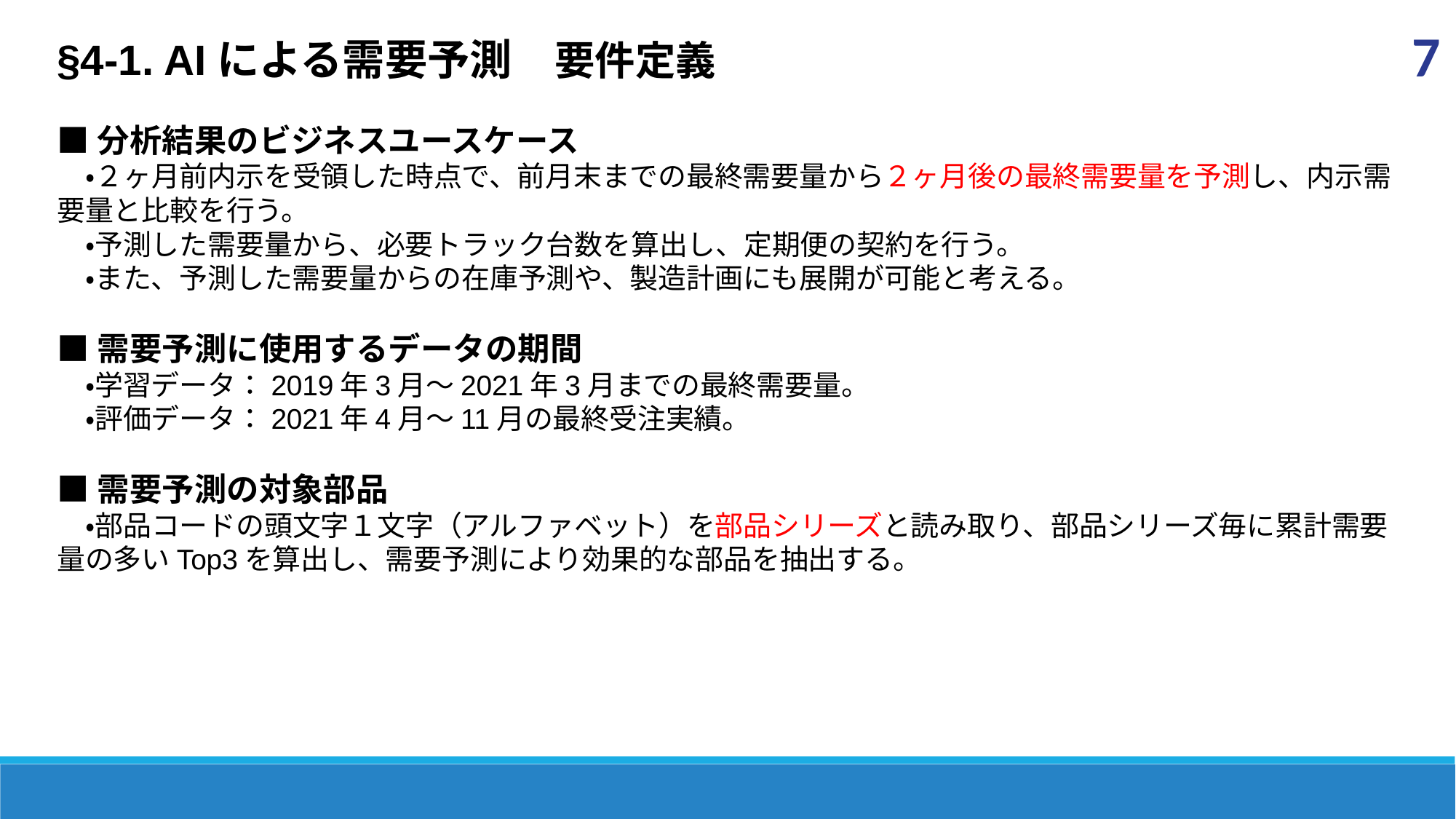

§4-1. AIによる需要予測　要件定義
7
■分析結果のビジネスユースケース
　・２ヶ月前内示を受領した時点で、前月末までの最終需要量から２ヶ月後の最終需要量を予測し、内示需要量と比較を行う。
　・予測した需要量から、必要トラック台数を算出し、定期便の契約を行う。
　・また、予測した需要量からの在庫予測や、製造計画にも展開が可能と考える。

■需要予測に使用するデータの期間
　・学習データ：2019年3月～2021年3月までの最終需要量。
　・評価データ：2021年4月～11月の最終受注実績。

■需要予測の対象部品
　・部品コードの頭文字１文字（アルファベット）を部品シリーズと読み取り、部品シリーズ毎に累計需要量の多いTop3を算出し、需要予測により効果的な部品を抽出する。